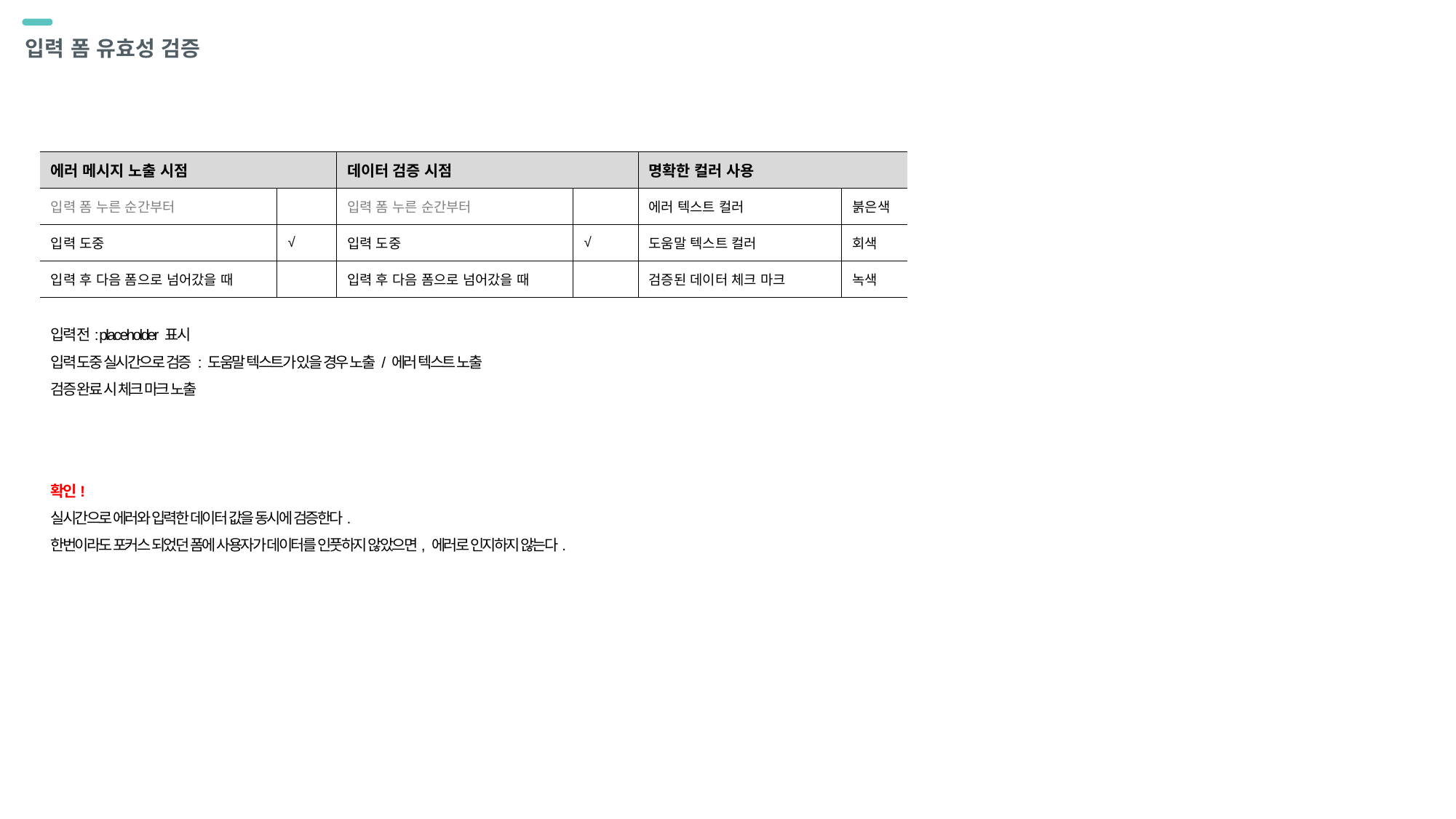

# 입력 폼 유효성 검증
| 에러 메시지 노출 시점 |  | 데이터 검증 시점 |  | 명확한 컬러 사용 |  |
| --- | --- | --- | --- | --- | --- |
| 입력 폼 누른 순간부터 |  | 입력 폼 누른 순간부터 |  | 에러 텍스트 컬러 | 붉은색 |
| 입력 도중 | √ | 입력 도중 | √ | 도움말 텍스트 컬러 | 회색 |
| 입력 후 다음 폼으로 넘어갔을 때 |  | 입력 후 다음 폼으로 넘어갔을 때 |  | 검증된 데이터 체크 마크 | 녹색 |
입력 전: placeholder 표시
입력 도중 실시간으로 검증 : 도움말 텍스트가 있을 경우 노출 / 에러 텍스트 노출
검증 완료 시 체크 마크 노출
확인!
실시간으로 에러와 입력한 데이터 값을 동시에 검증한다.
한번이라도 포커스 되었던 폼에 사용자가 데이터를 인풋하지 않았으면, 에러로 인지하지 않는다.